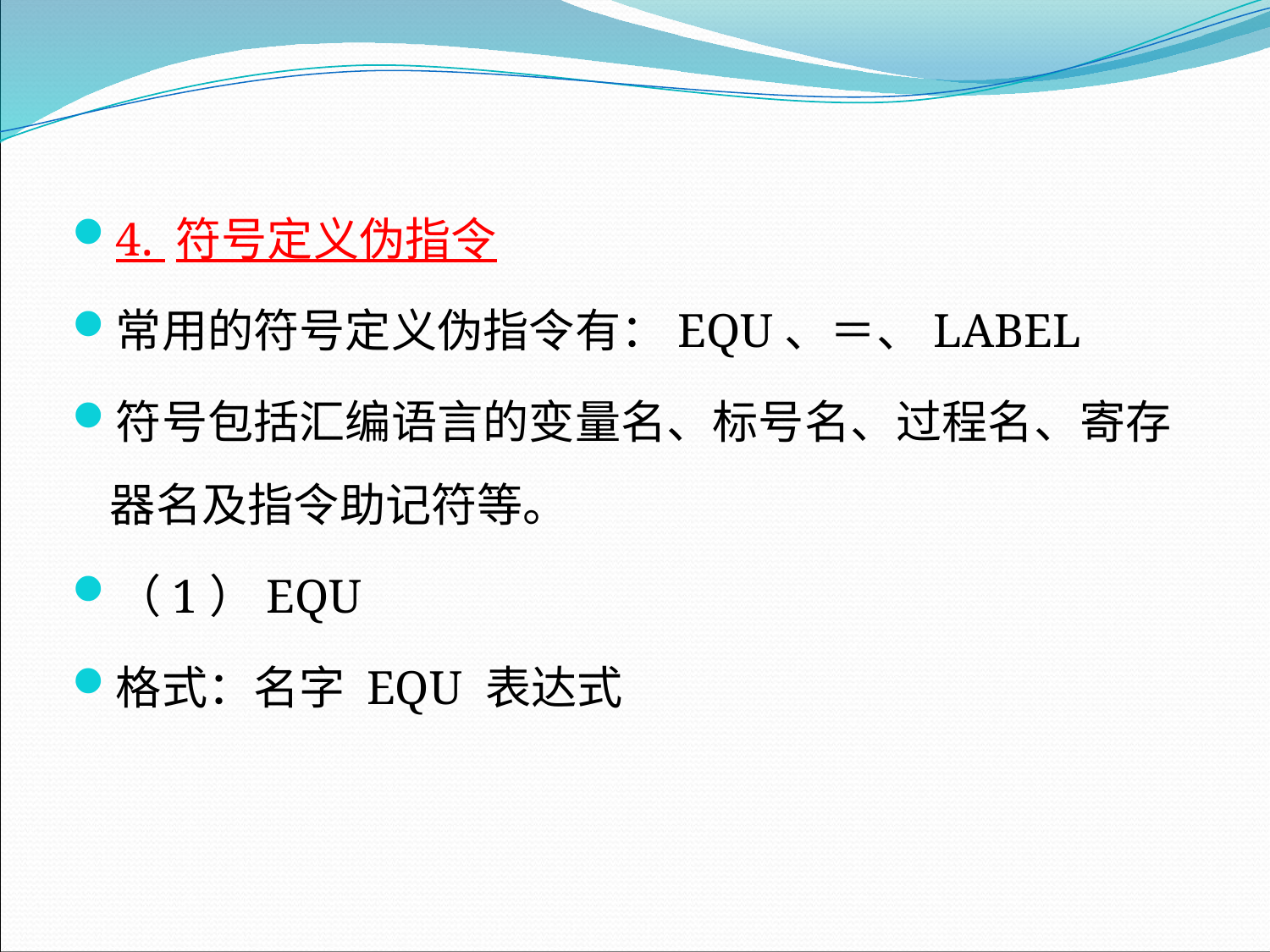

4. 符号定义伪指令
常用的符号定义伪指令有：EQU、＝、LABEL
符号包括汇编语言的变量名、标号名、过程名、寄存器名及指令助记符等。
（1）EQU
格式：名字 EQU 表达式